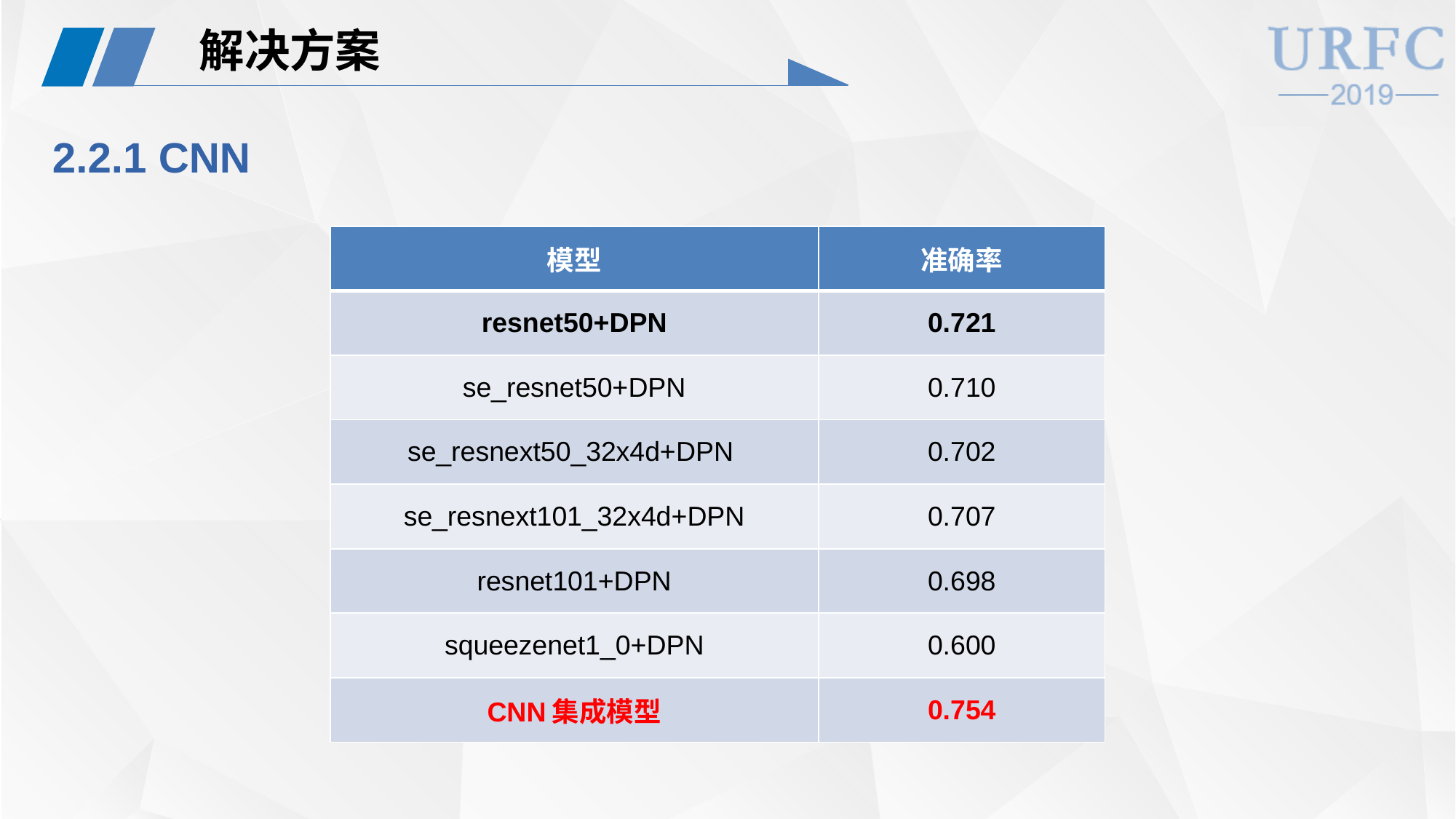

解决方案

2.2.1 CNN
| 模型 | 准确率 |
| --- | --- |
| resnet50+DPN | 0.721 |
| se\_resnet50+DPN | 0.710 |
| se\_resnext50\_32x4d+DPN | 0.702 |
| se\_resnext101\_32x4d+DPN | 0.707 |
| resnet101+DPN | 0.698 |
| squeezenet1\_0+DPN | 0.600 |
| CNN集成模型 | 0.754 |